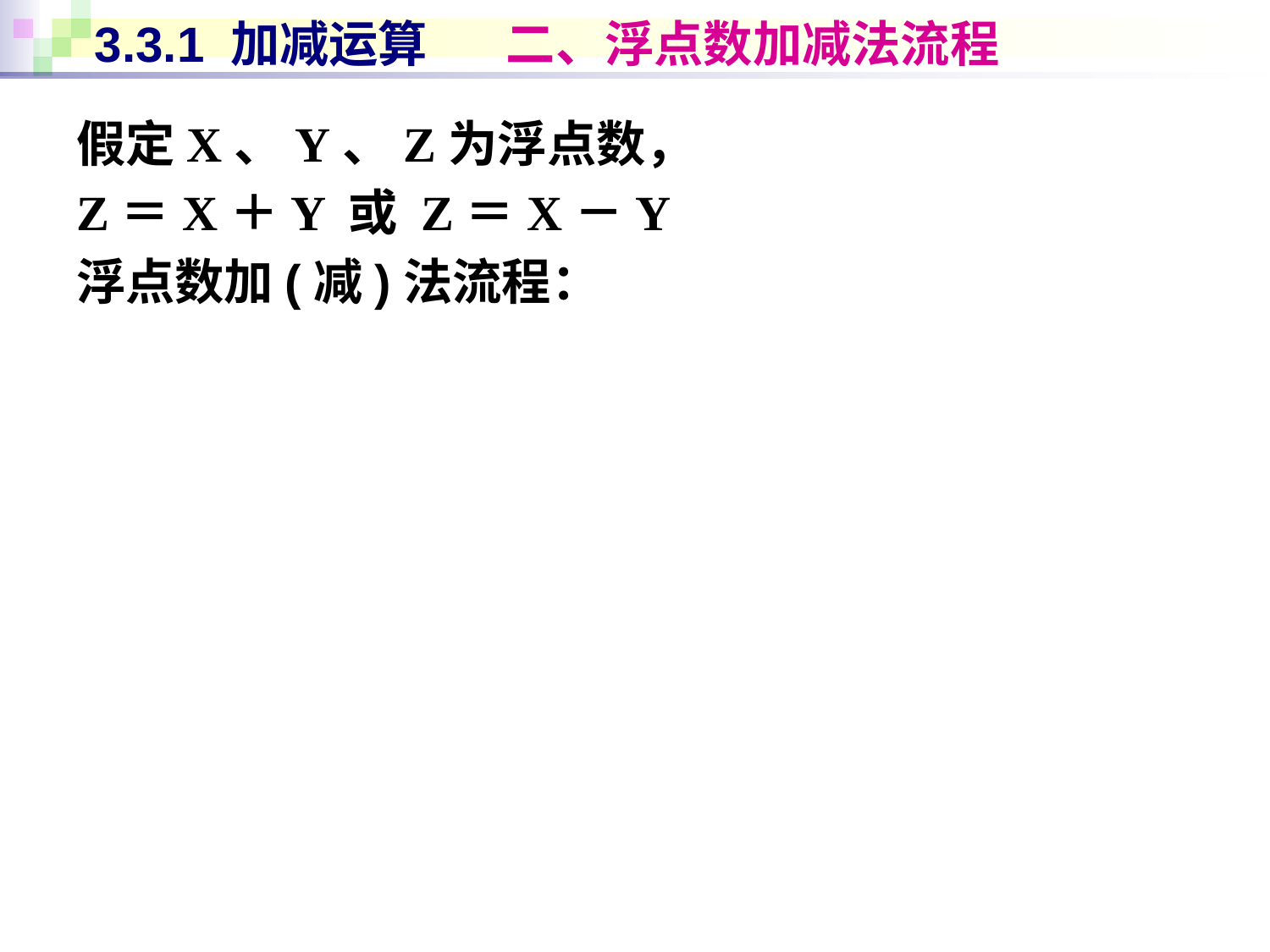

# 3.3.1 加减运算       二、浮点数加减法流程
假定X、Y、Z为浮点数，
Z＝X＋Y 或 Z＝X－Y
浮点数加(减)法流程：
39